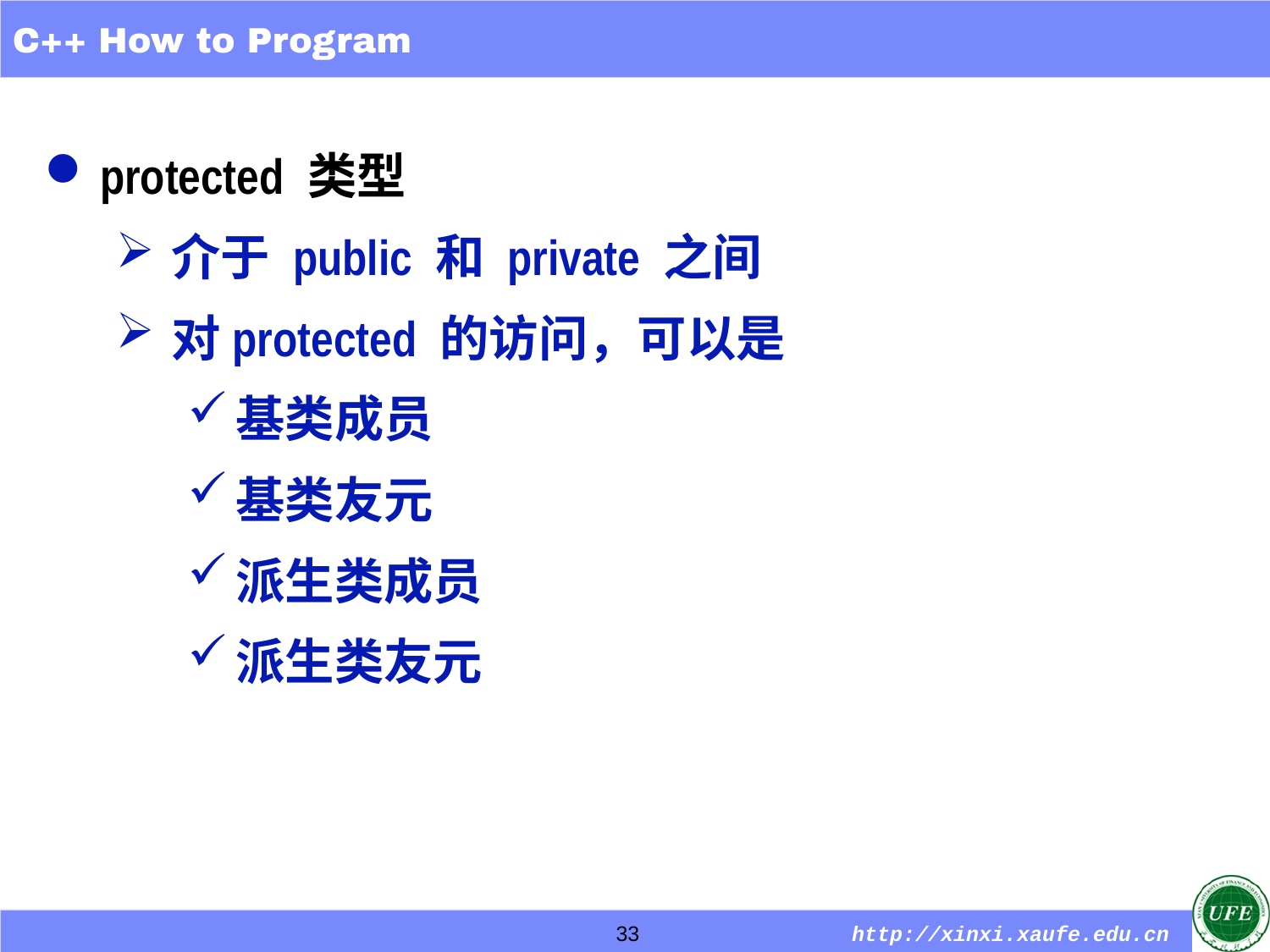

protected 类型
介于 public 和 private 之间
对protected 的访问，可以是
基类成员
基类友元
派生类成员
派生类友元
33